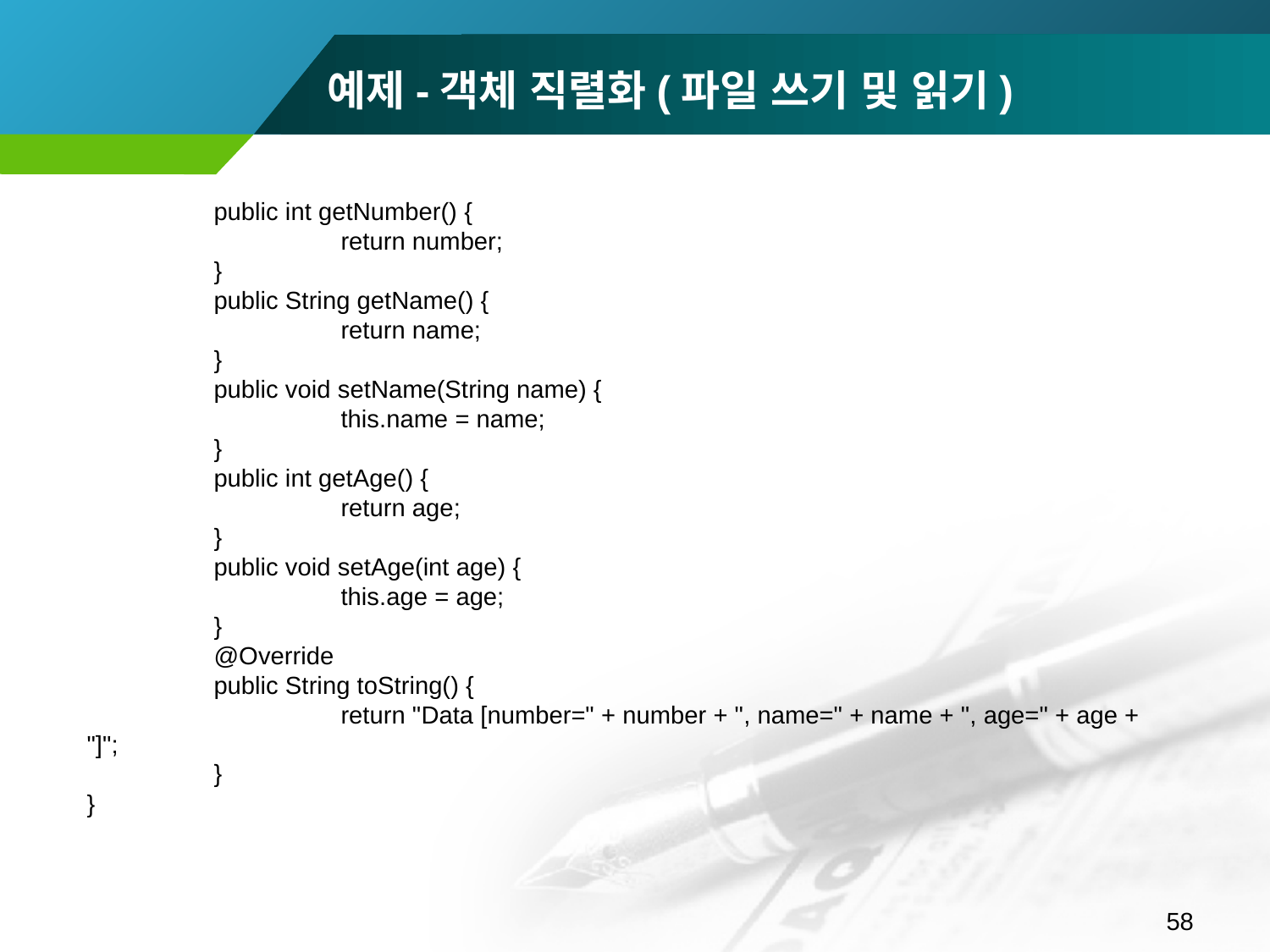

예제-객체 직렬화(파일 쓰기 및 읽기)
	public int getNumber() {
		return number;
	}
	public String getName() {
		return name;
	}
	public void setName(String name) {
		this.name = name;
	}
	public int getAge() {
		return age;
	}
	public void setAge(int age) {
		this.age = age;
	}
	@Override
	public String toString() {
		return "Data [number=" + number + ", name=" + name + ", age=" + age + "]";
	}
}

58